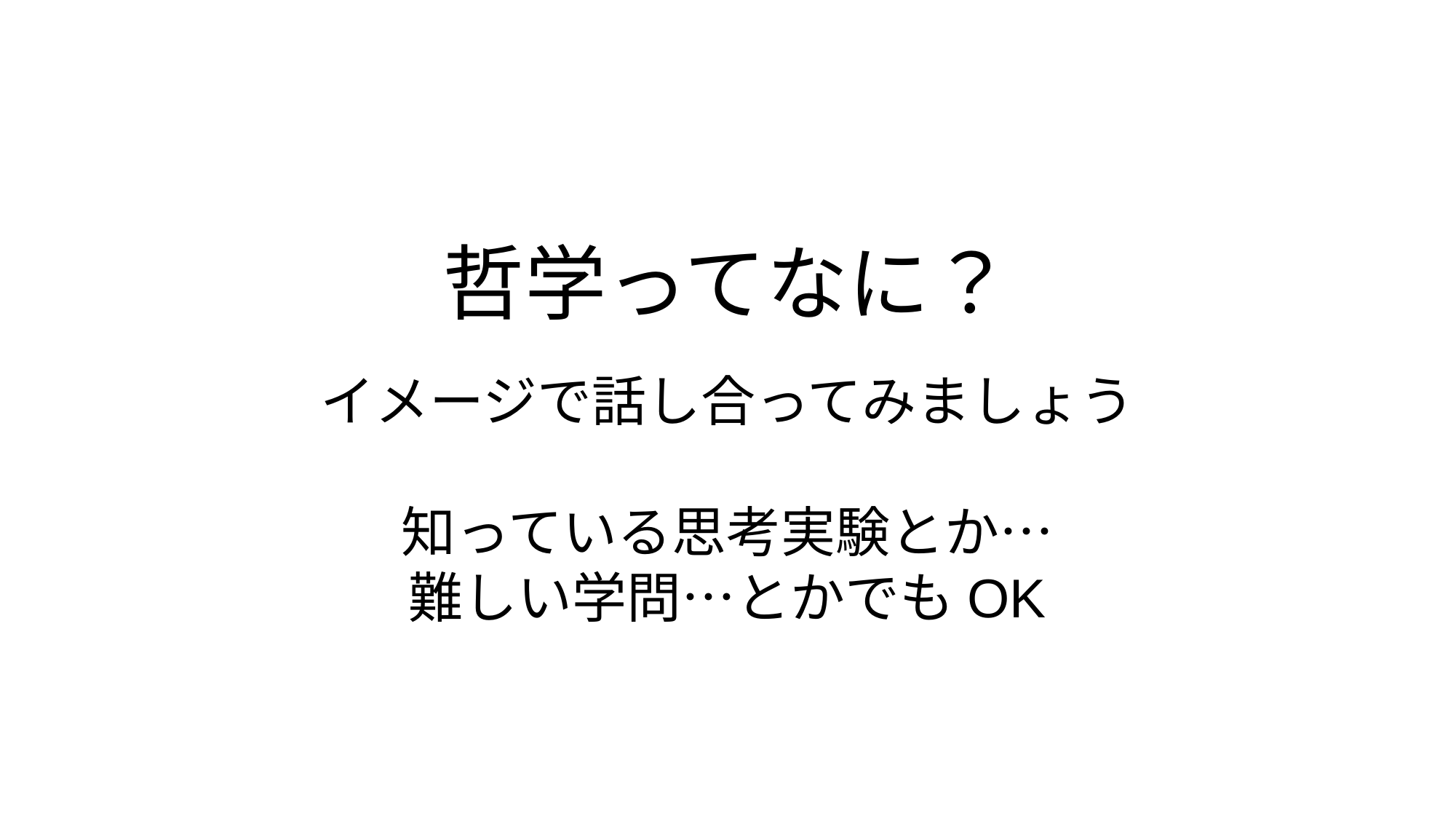

# 哲学ってなに？
イメージで話し合ってみましょう

知っている思考実験とか…
難しい学問…とかでもOK